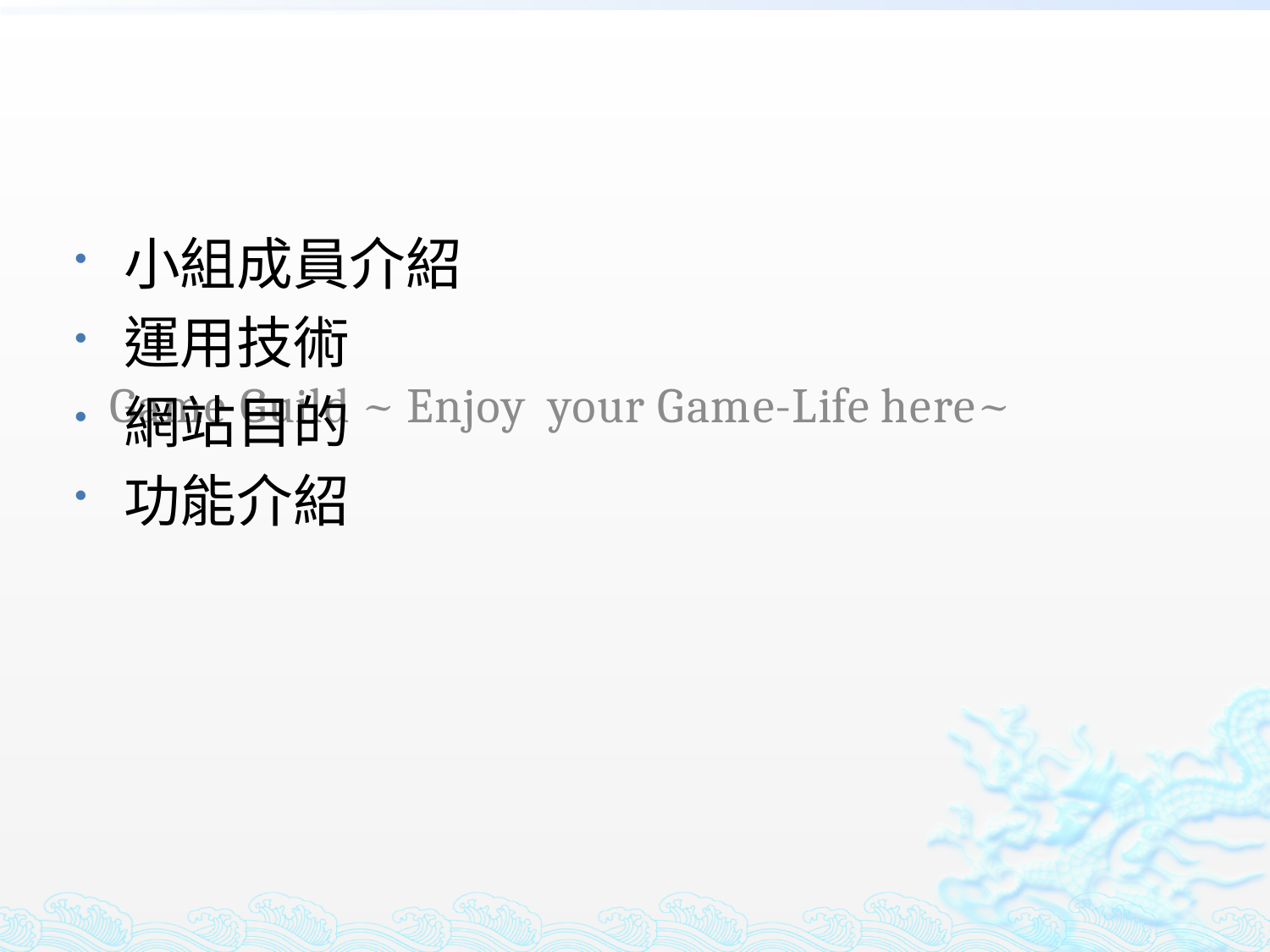

小組成員介紹
運用技術
網站目的
功能介紹

Game Guild ~ Enjoy  your Game-Life here~